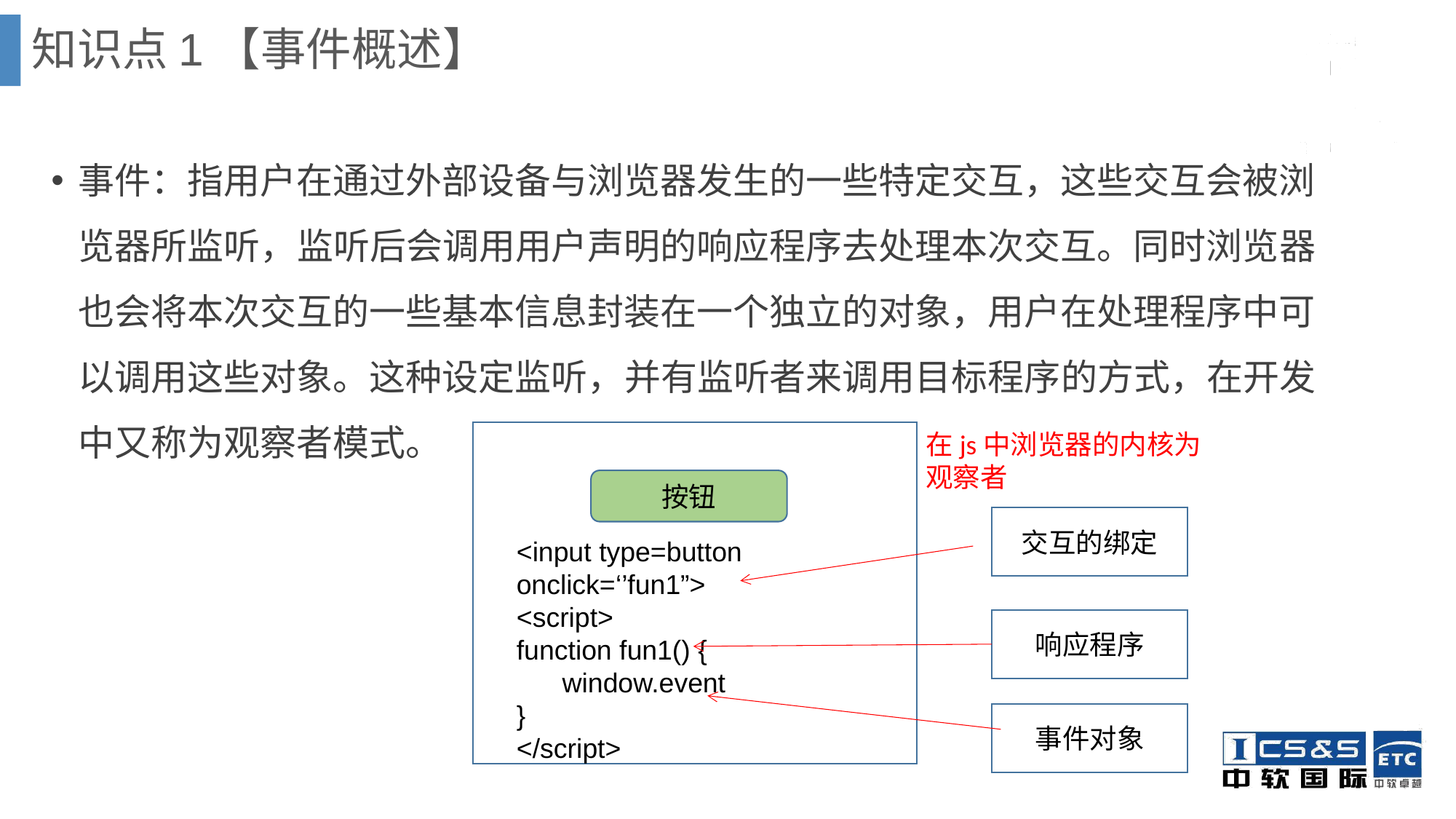

知识点1【事件概述】
事件：指用户在通过外部设备与浏览器发生的一些特定交互，这些交互会被浏览器所监听，监听后会调用用户声明的响应程序去处理本次交互。同时浏览器也会将本次交互的一些基本信息封装在一个独立的对象，用户在处理程序中可以调用这些对象。这种设定监听，并有监听者来调用目标程序的方式，在开发中又称为观察者模式。

在js中浏览器的内核为观察者
按钮
交互的绑定
<input type=button onclick=‘’fun1”>
<script>
function fun1() {
      window.event
}
</script>

响应程序
事件对象